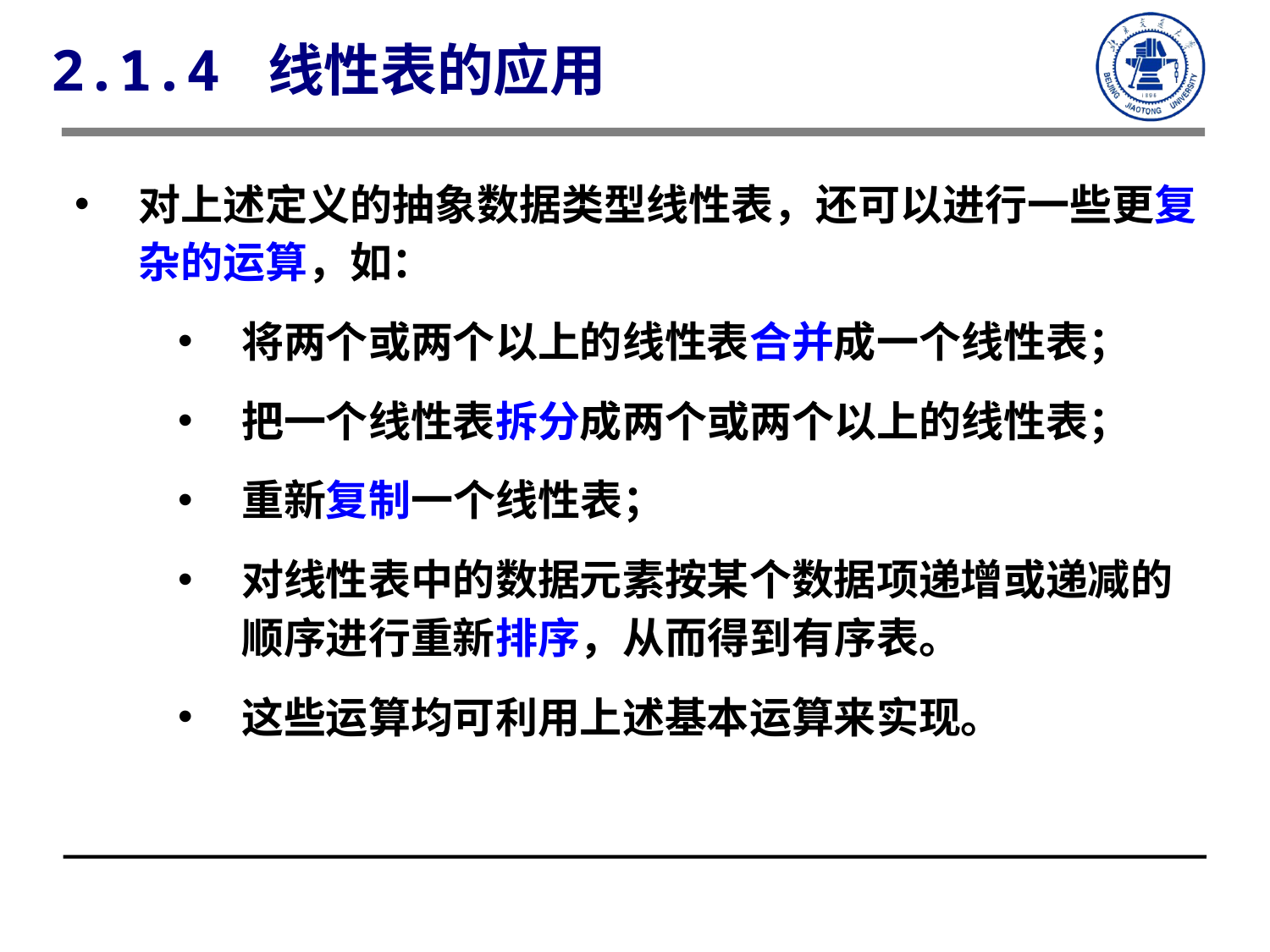

2.1.4 线性表的应用
对上述定义的抽象数据类型线性表，还可以进行一些更复杂的运算，如：
将两个或两个以上的线性表合并成一个线性表；
把一个线性表拆分成两个或两个以上的线性表；
重新复制一个线性表；
对线性表中的数据元素按某个数据项递增或递减的顺序进行重新排序，从而得到有序表。
这些运算均可利用上述基本运算来实现。